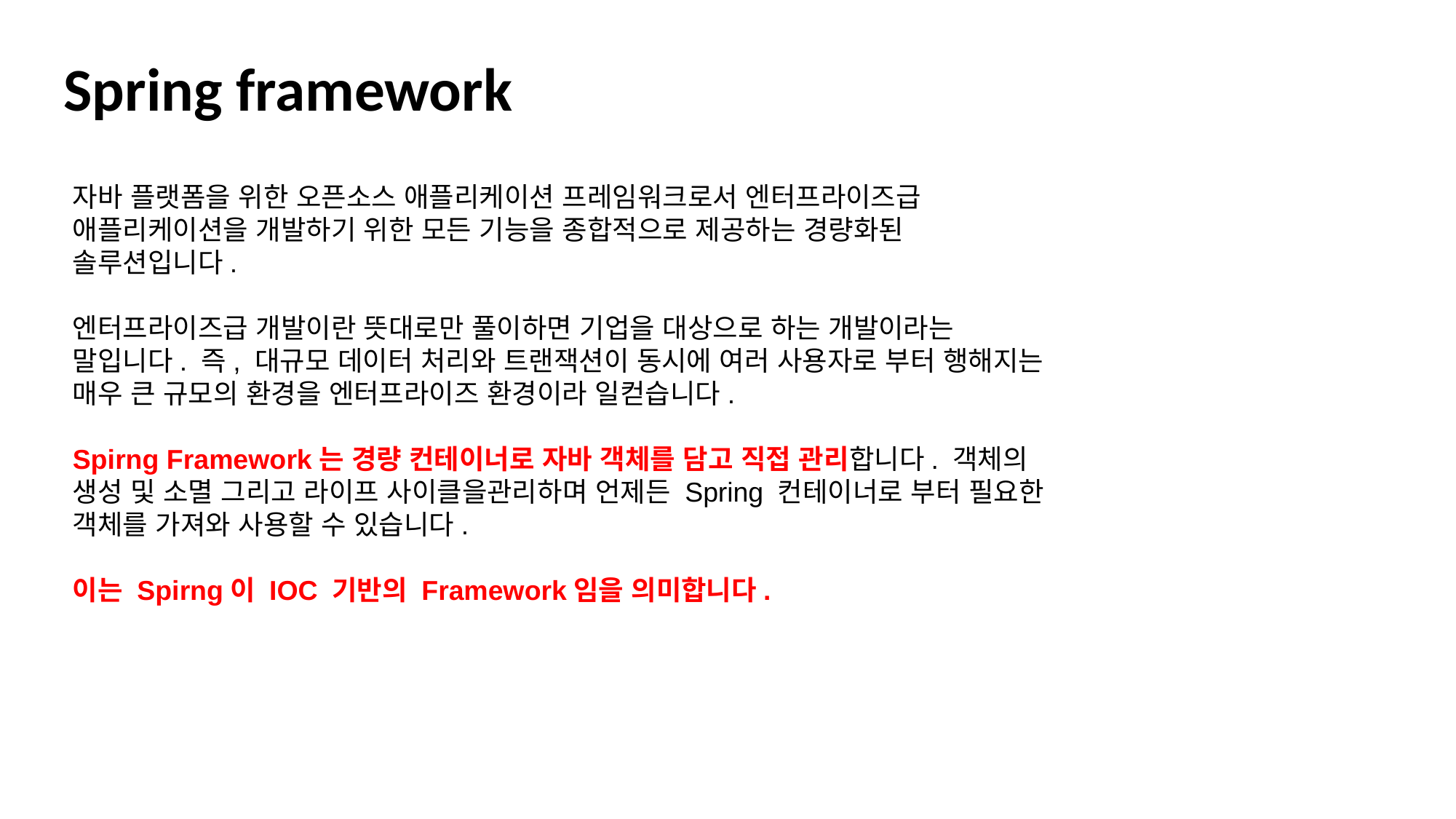

Spring framework

자바 플랫폼을 위한 오픈소스 애플리케이션 프레임워크로서 엔터프라이즈급 애플리케이션을 개발하기 위한 모든 기능을 종합적으로 제공하는 경량화된 솔루션입니다.

엔터프라이즈급 개발이란 뜻대로만 풀이하면 기업을 대상으로 하는 개발이라는 말입니다. 즉, 대규모 데이터 처리와 트랜잭션이 동시에 여러 사용자로 부터 행해지는 매우 큰 규모의 환경을 엔터프라이즈 환경이라 일컫습니다.

Spirng Framework는 경량 컨테이너로 자바 객체를 담고 직접 관리합니다. 객체의 생성 및 소멸 그리고 라이프 사이클을관리하며 언제든 Spring 컨테이너로 부터 필요한 객체를 가져와 사용할 수 있습니다.

이는 Spirng이 IOC 기반의 Framework임을 의미합니다.